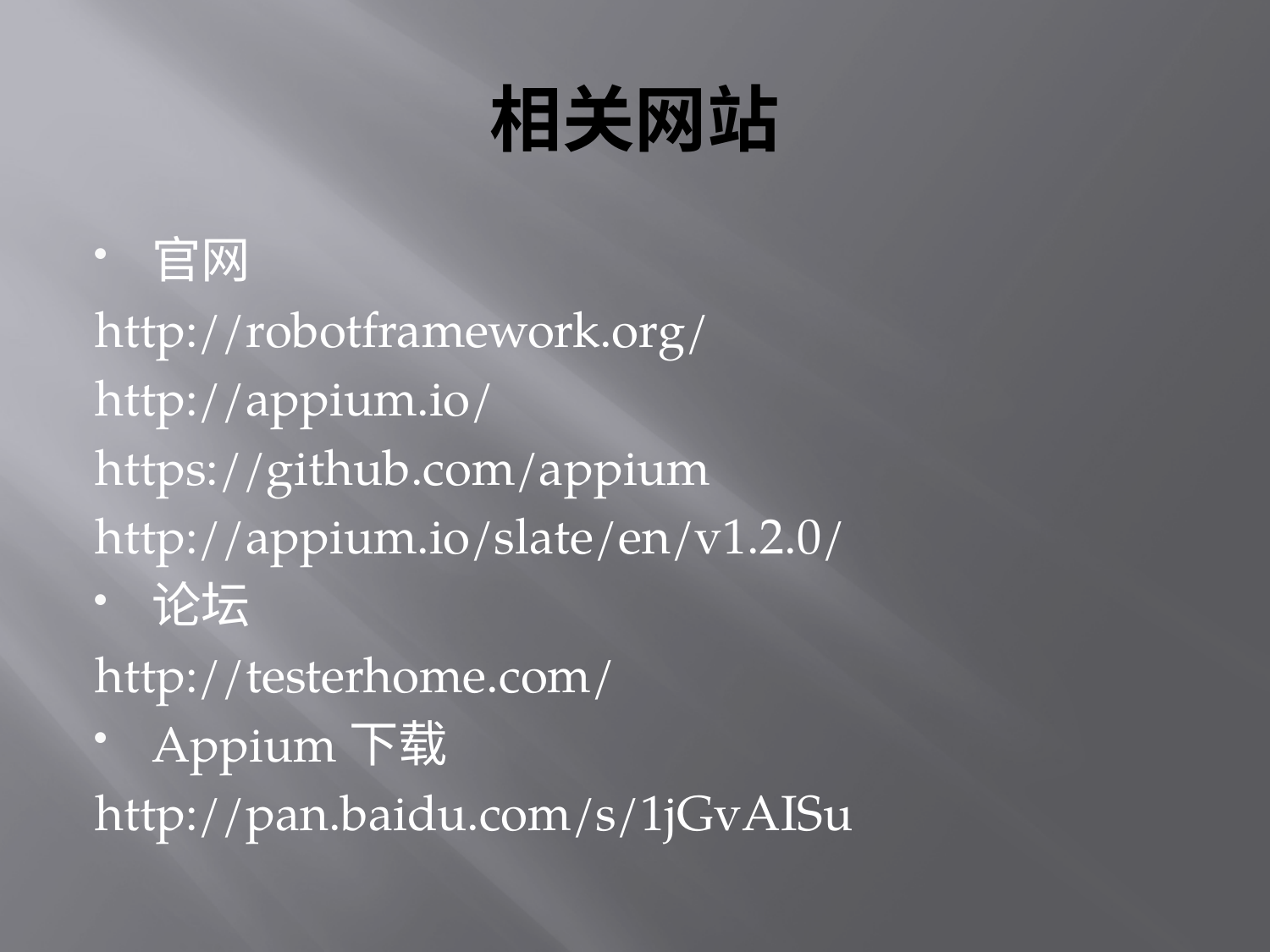

# 相关网站
官网
http://robotframework.org/
http://appium.io/
https://github.com/appium
http://appium.io/slate/en/v1.2.0/
论坛
http://testerhome.com/
Appium下载
http://pan.baidu.com/s/1jGvAISu